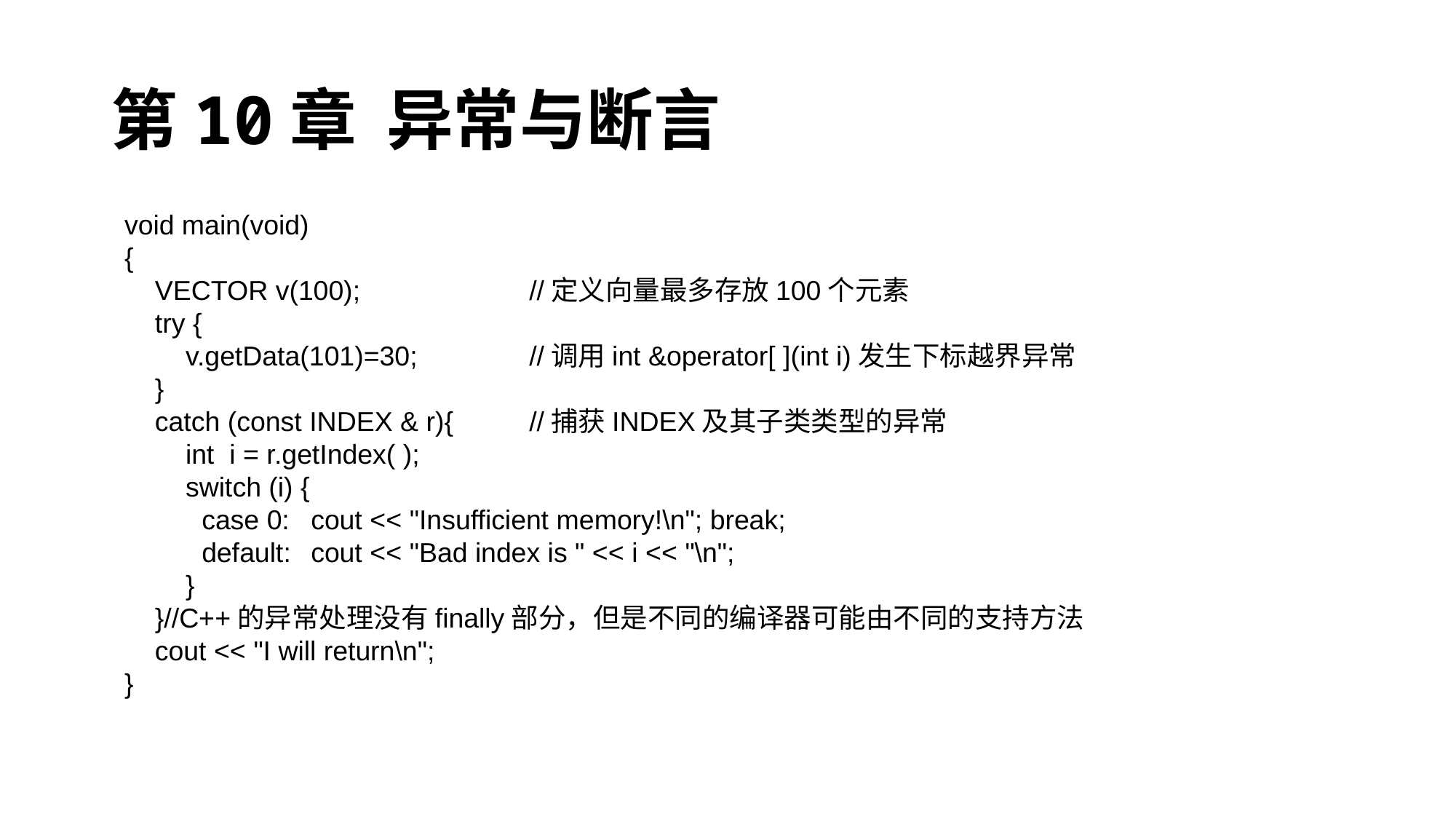

# 第10章  异常与断言
void main(void)
{
    VECTOR v(100);		//定义向量最多存放100个元素
    try {
        v.getData(101)=30;		//调用int &operator[ ](int i)发生下标越界异常
    }
    catch (const INDEX & r){	//捕获INDEX及其子类类型的异常
        int  i = r.getIndex( );
        switch (i) {
        	case 0:	cout << "Insufficient memory!\n"; break;
        	default:	cout << "Bad index is " << i << "\n";
        }
    }//C++的异常处理没有finally部分，但是不同的编译器可能由不同的支持方法
    cout << "I will return\n";
}